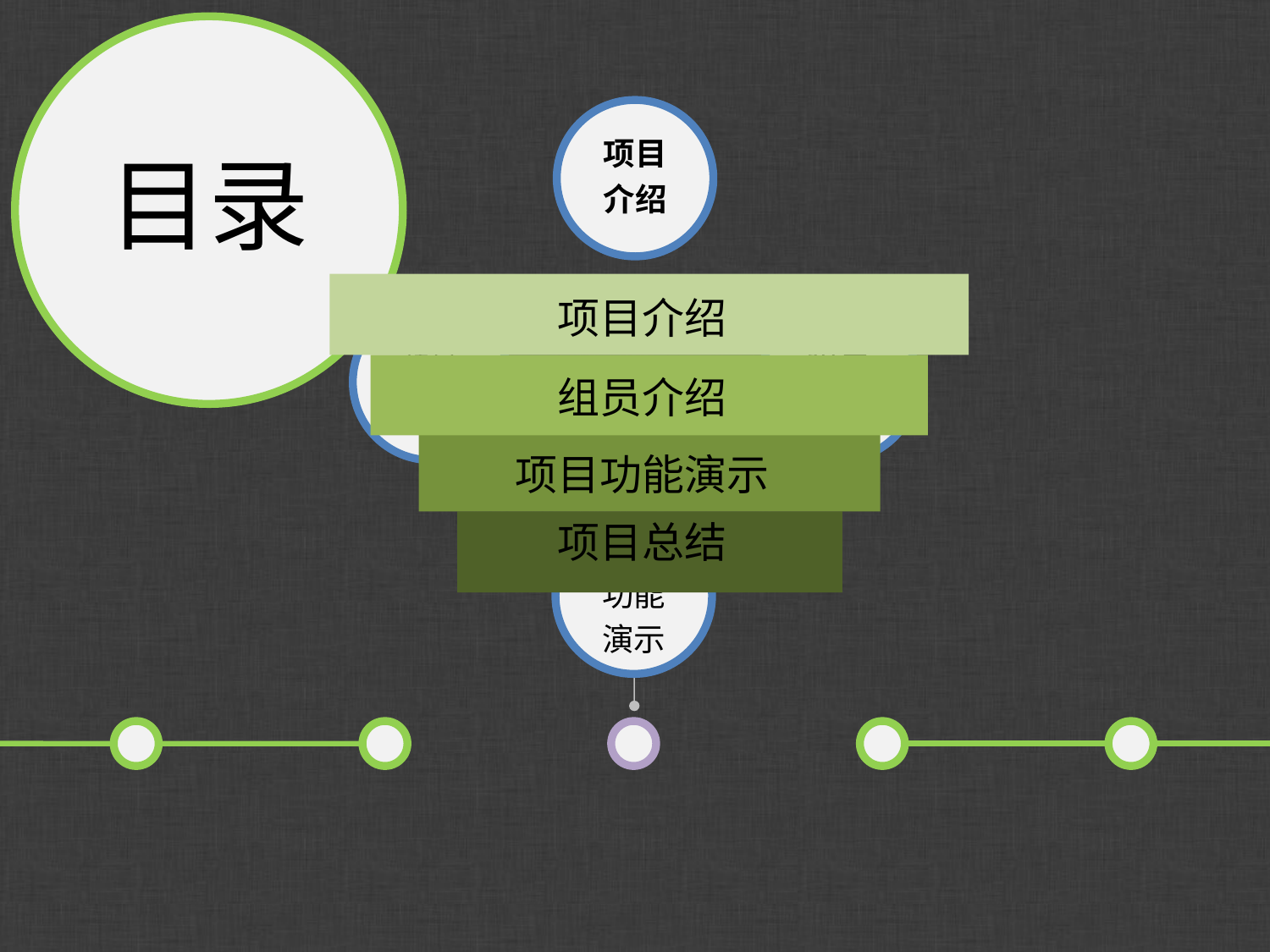

目录
目录

项目
介绍
项目
总结
组员
介绍
项目
功能
演示

项目介绍

组员介绍
项目功能演示
项目总结